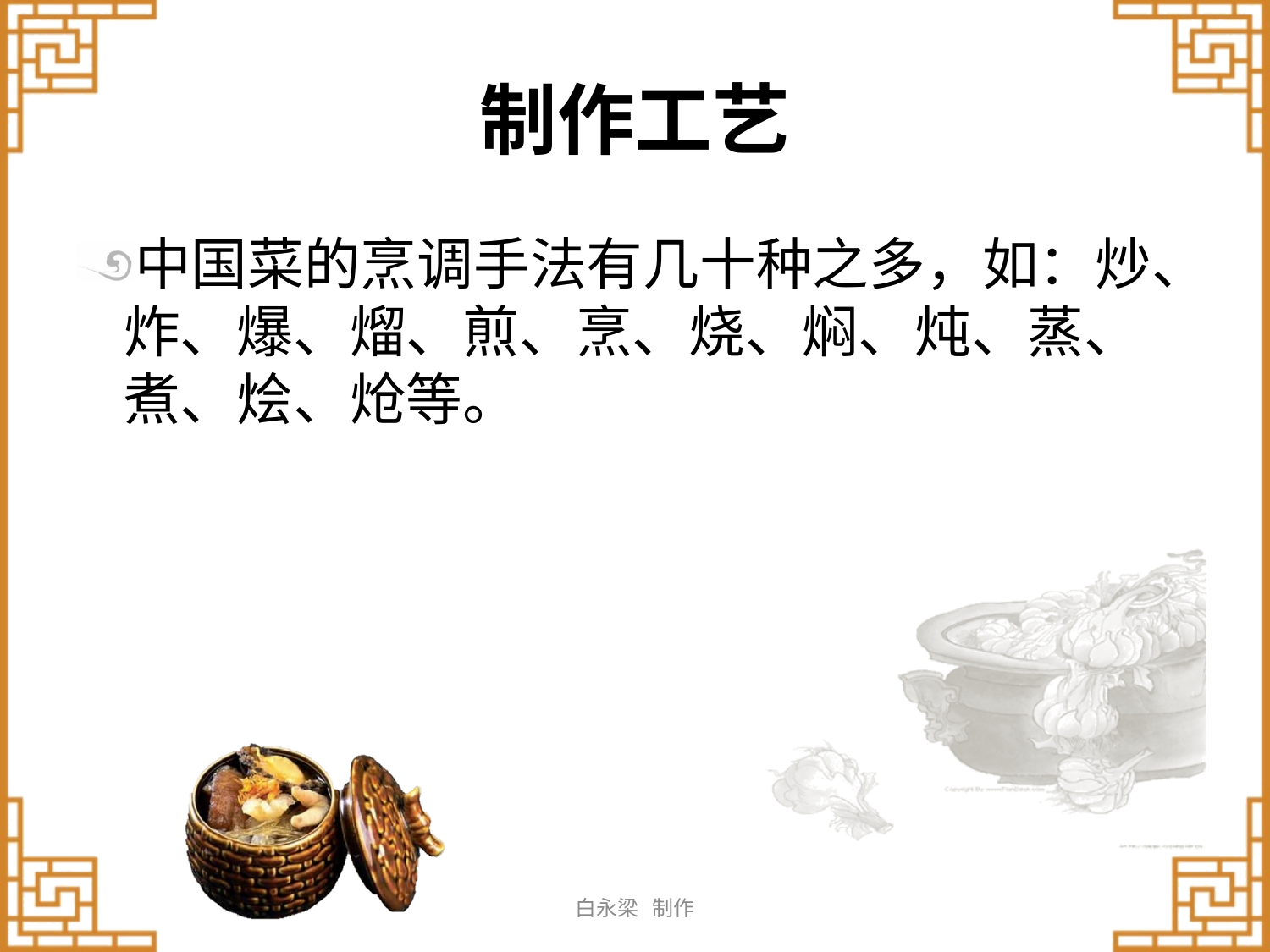

# 制作工艺
中国菜的烹调手法有几十种之多，如：炒、炸、爆、熘、煎、烹、烧、焖、炖、蒸、煮、烩、炝等。
白永梁  制作